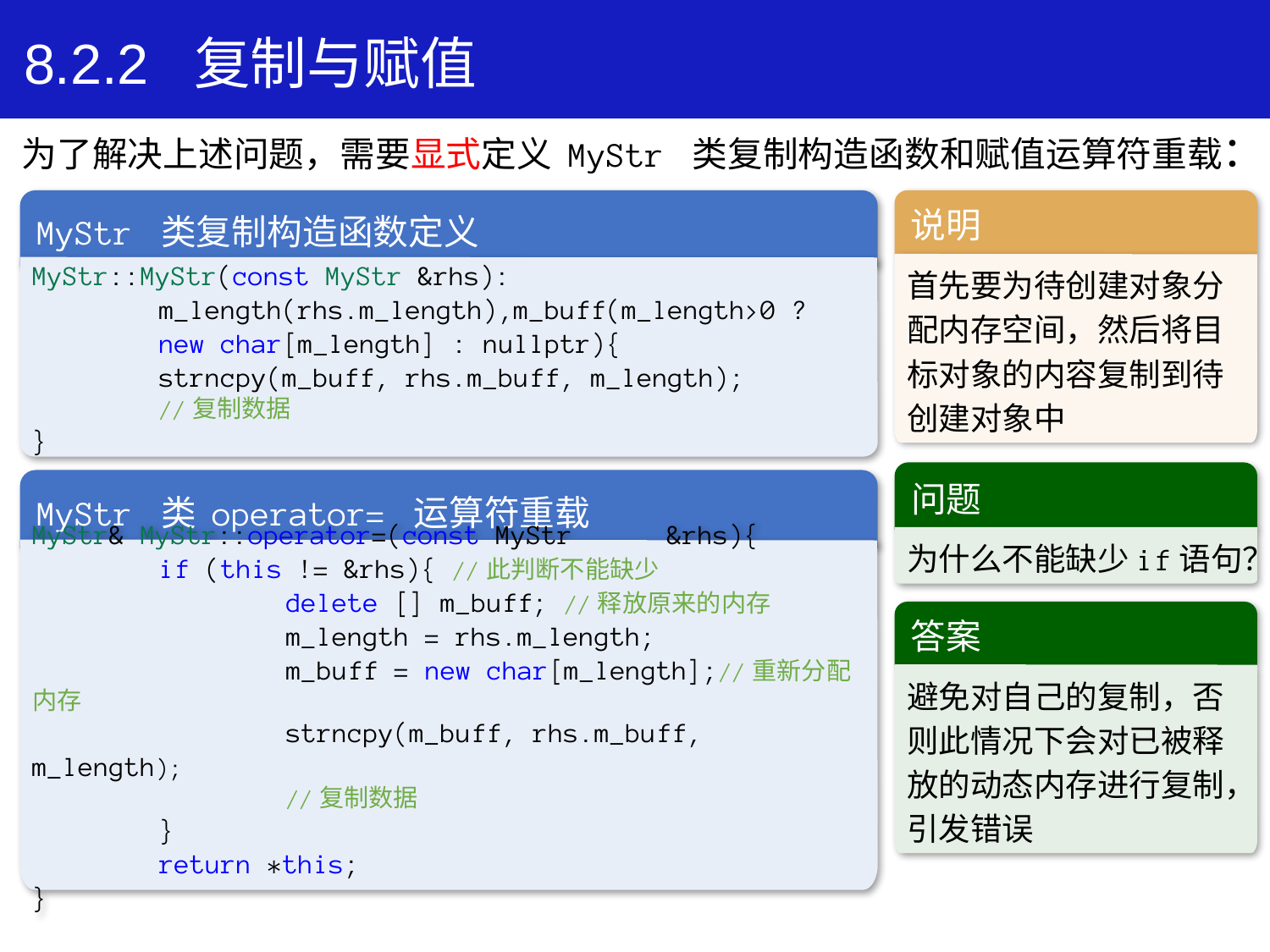

8.2.2  复制与赋值
为了解决上述问题，需要显式定义 MyStr 类复制构造函数和赋值运算符重载：
MyStr 类复制构造函数定义
MyStr::MyStr(const MyStr &rhs):
	m_length(rhs.m_length),m_buff(m_length>0 ?
	new char[m_length] : nullptr){
	strncpy(m_buff, rhs.m_buff, m_length);
	//复制数据
}
说明
首先要为待创建对象分配内存空间，然后将目标对象的内容复制到待创建对象中
学习目标
问题
为什么不能缺少if语句？
MyStr 类 operator= 运算符重载
MyStr& MyStr::operator=(const MyStr 	&rhs){
	if (this != &rhs){ //此判断不能缺少
		delete [] m_buff; //释放原来的内存
		m_length = rhs.m_length;
		m_buff = new char[m_length];//重新分配内存
		strncpy(m_buff, rhs.m_buff, m_length);
		//复制数据
	}
	return *this;
}
答案
避免对自己的复制，否则此情况下会对已被释放的动态内存进行复制，引发错误
22